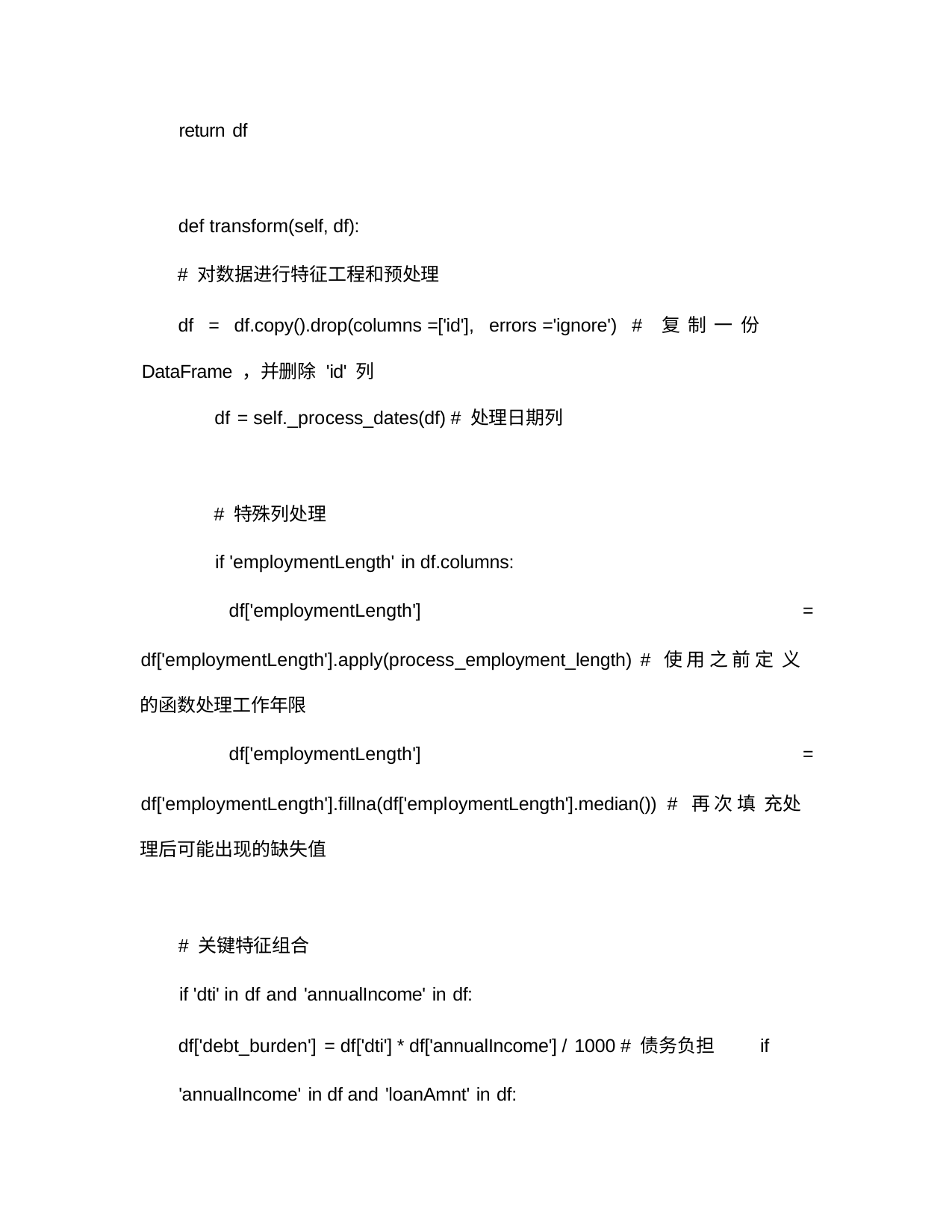

return df

def transform(self, df):
# 对数据进行特征工程和预处理
df   =   df.copy().drop(columns =['id'],   errors ='ignore')   #   复  制  一  份  DataFrame ，并删除 'id' 列
df = self._process_dates(df) # 处理日期列

# 特殊列处理
if 'employmentLength' in df.columns:
df['employmentLength']                                                                          =
df['employmentLength'].apply(process_employment_length) # 使 用 之 前 定  义的函数处理工作年限

df['employmentLength']                                                                          =
df['employmentLength'].fillna(df['employmentLength'].median()) # 再 次 填  充处理后可能出现的缺失值

# 关键特征组合
if 'dti' in df and 'annualIncome' in df:
df['debt_burden'] = df['dti'] * df['annualIncome'] / 1000 # 债务负担          if 'annualIncome' in df and 'loanAmnt' in df: